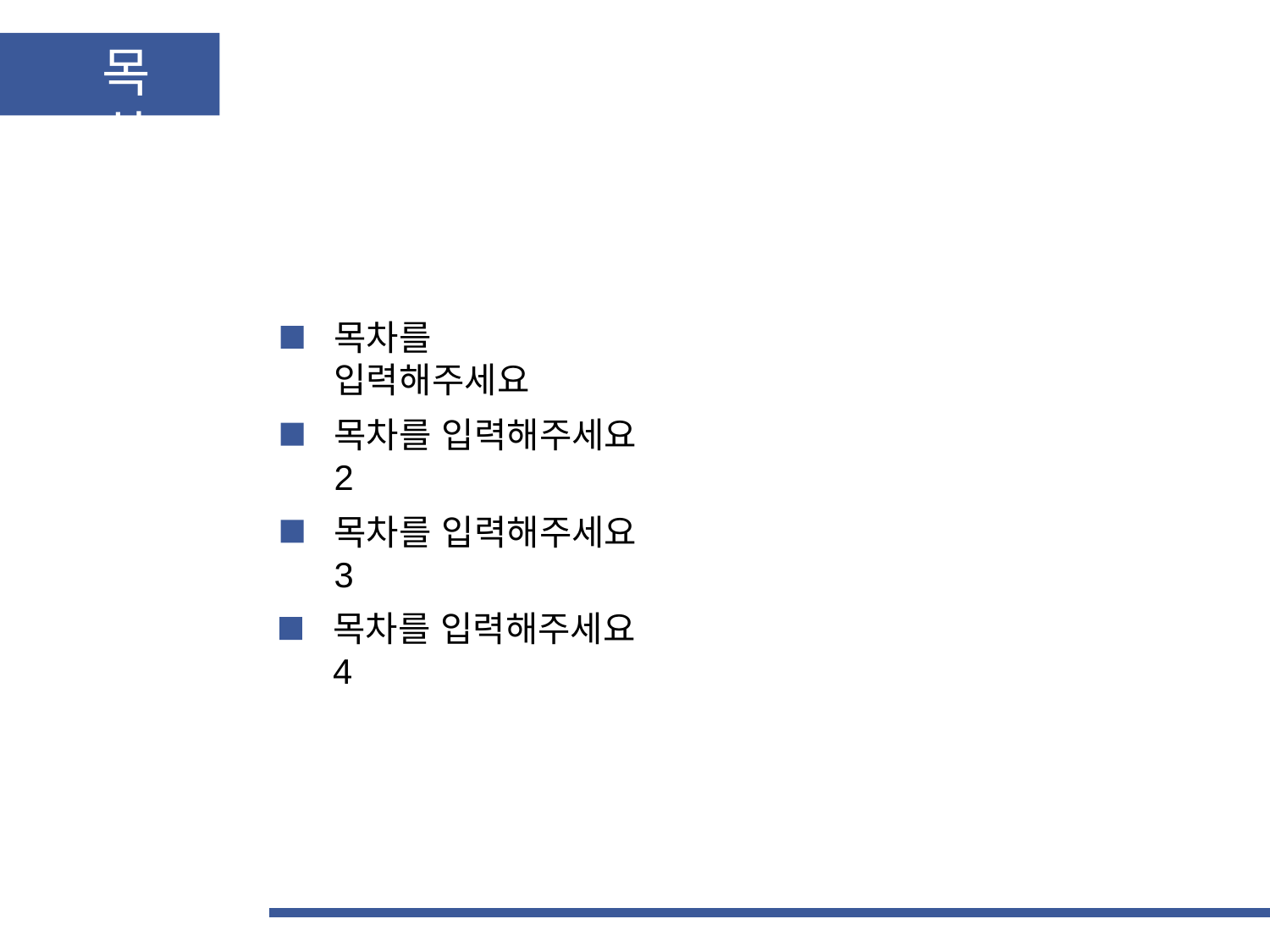

목차
목차를 입력해주세요

목차를 입력해주세요2

목차를 입력해주세요3

목차를 입력해주세요4